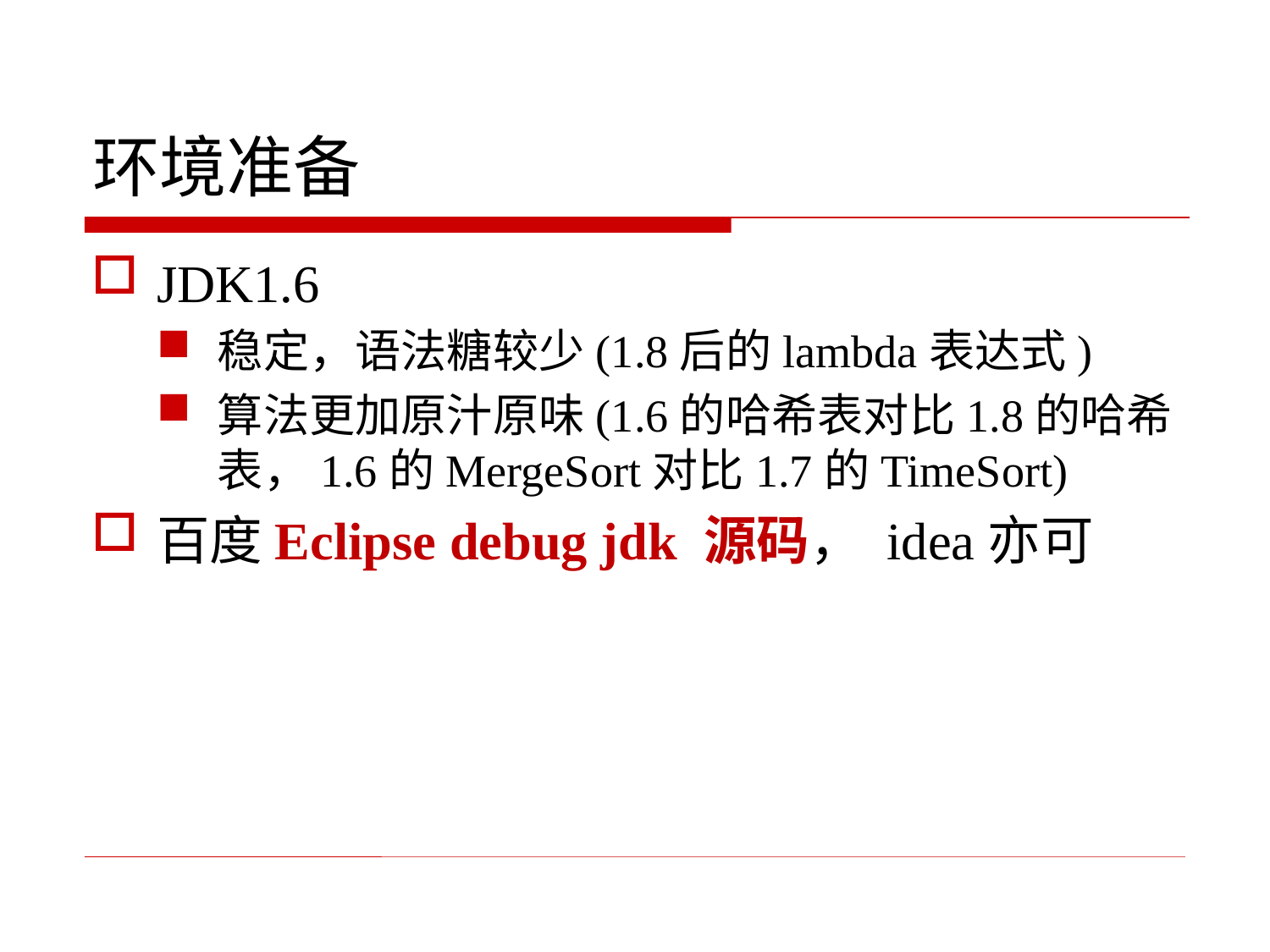

# 环境准备
JDK1.6
稳定，语法糖较少(1.8后的lambda表达式)
算法更加原汁原味(1.6的哈希表对比1.8的哈希表，1.6的MergeSort对比1.7的TimeSort)
百度Eclipse debug jdk 源码， idea亦可